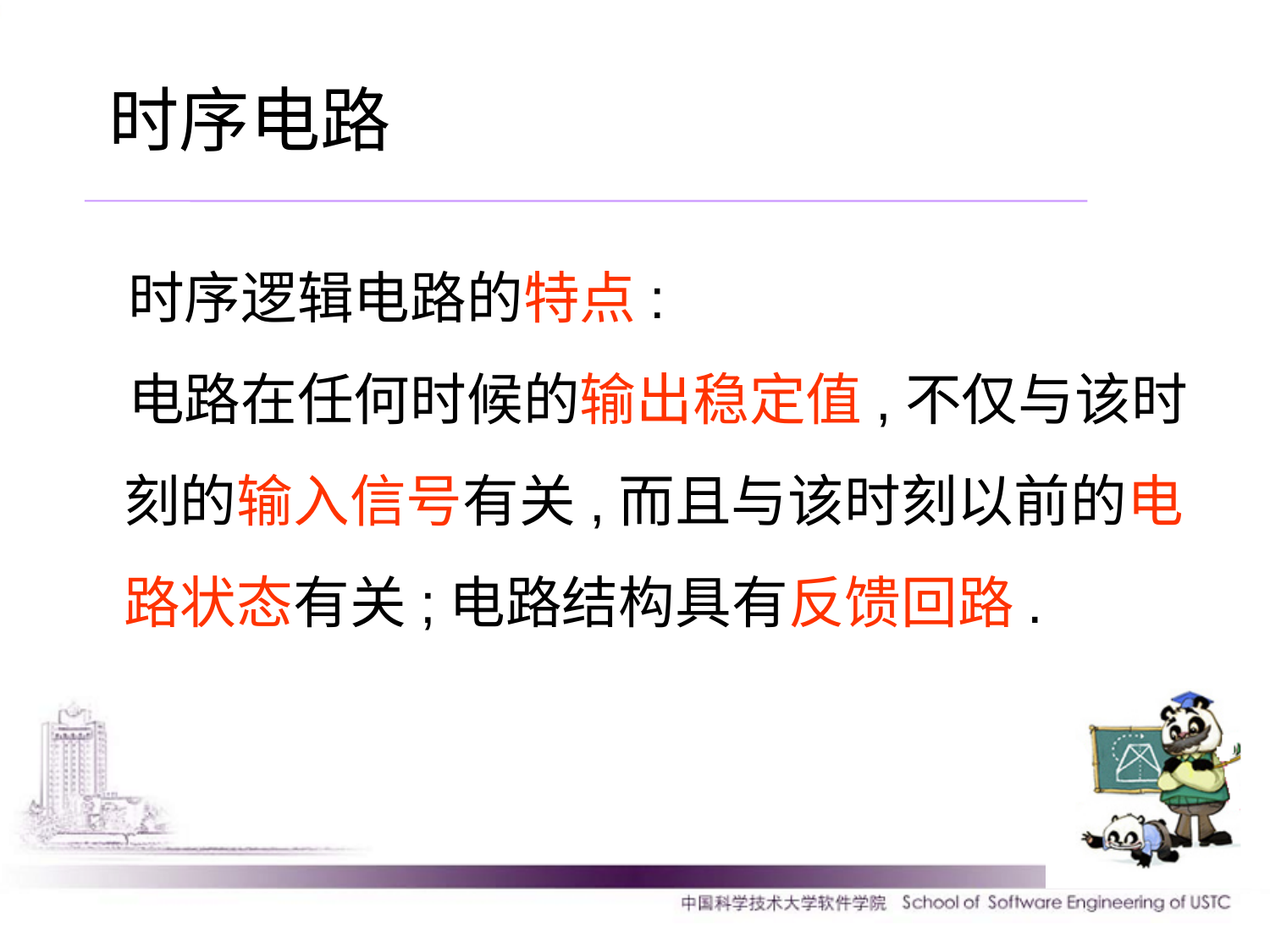

# 时序电路
   时序逻辑电路的特点:
   电路在任何时候的输出稳定值,不仅与该时刻的输入信号有关,而且与该时刻以前的电路状态有关;电路结构具有反馈回路.